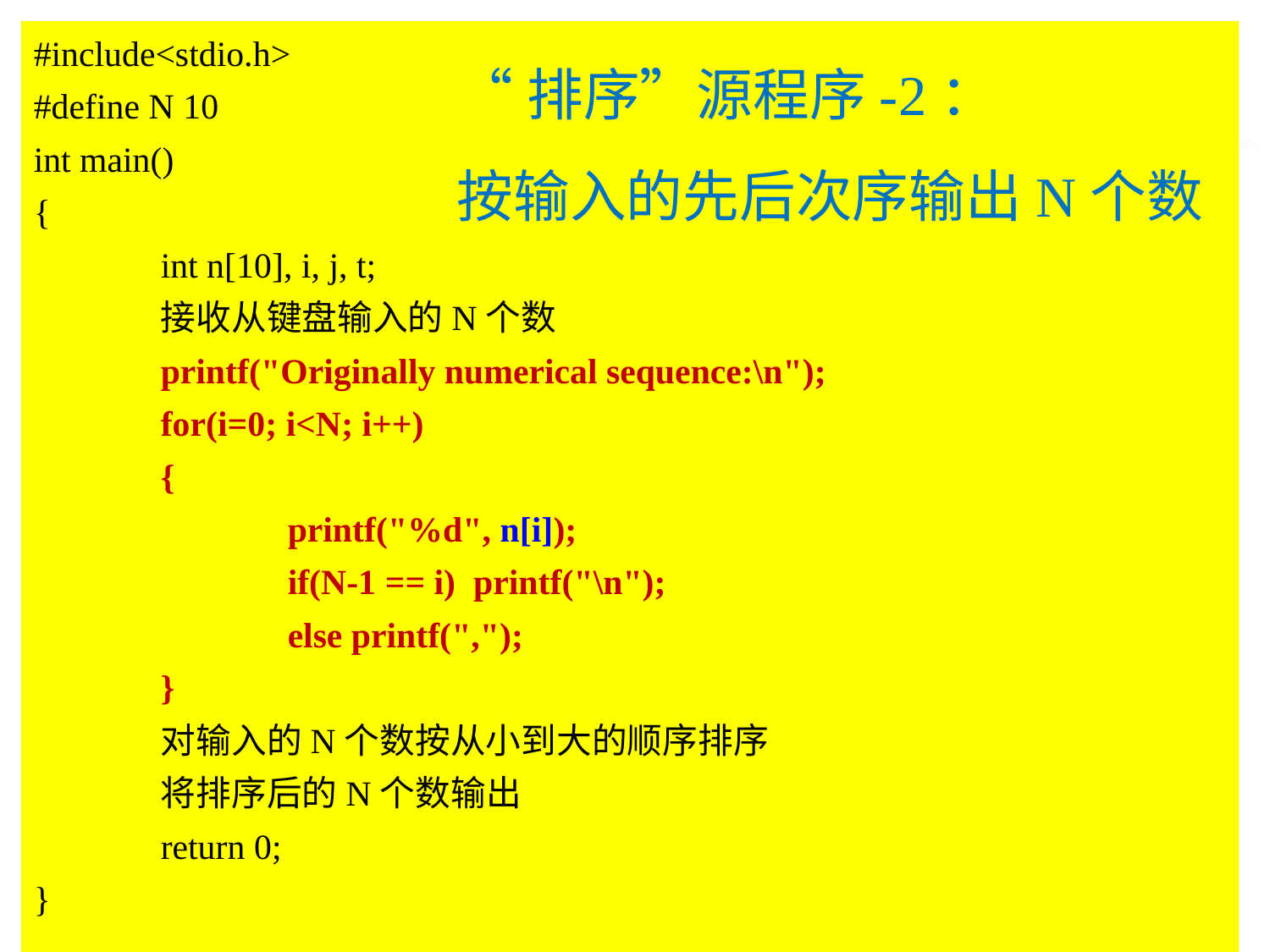

#include<stdio.h>
#define N 10
int main()
{
	int n[10], i, j, t;
	接收从键盘输入的N个数
	printf("Originally numerical sequence:\n");
	for(i=0; i<N; i++)
	{
		printf("%d", n[i]);
		if(N-1 == i)  printf("\n");
		else printf(",");
	}
	对输入的N个数按从小到大的顺序排序
	将排序后的N个数输出
	return 0;
}
“排序”源程序-2：
按输入的先后次序输出N个数
2023/11/6
王化雨 whuayu000@163.com 13306442222
42/32